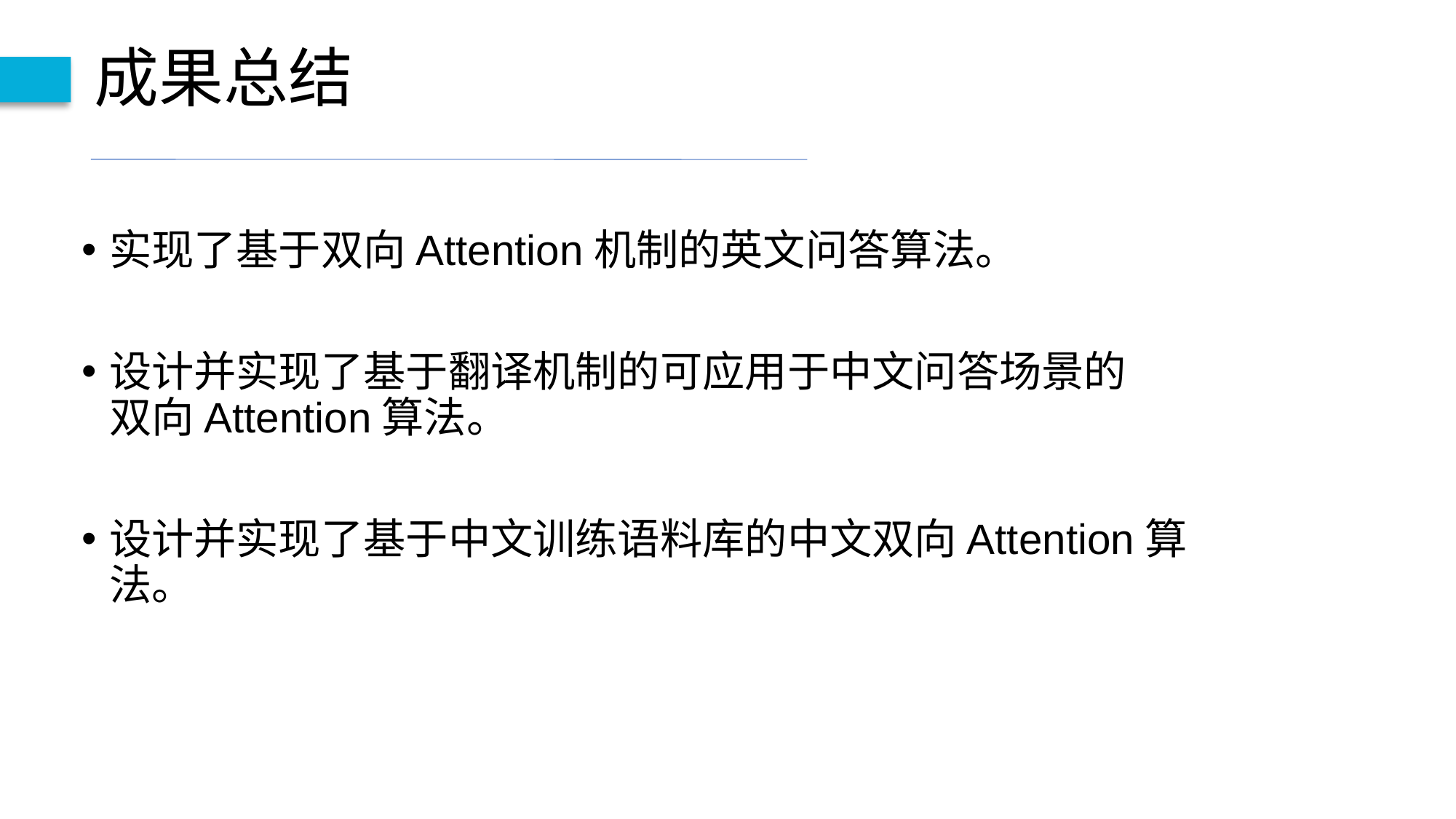

成果总结

实现了基于双向Attention机制的英文问答算法。

设计并实现了基于翻译机制的可应用于中文问答场景的
双向Attention算法。

设计并实现了基于中文训练语料库的中文双向Attention算法。